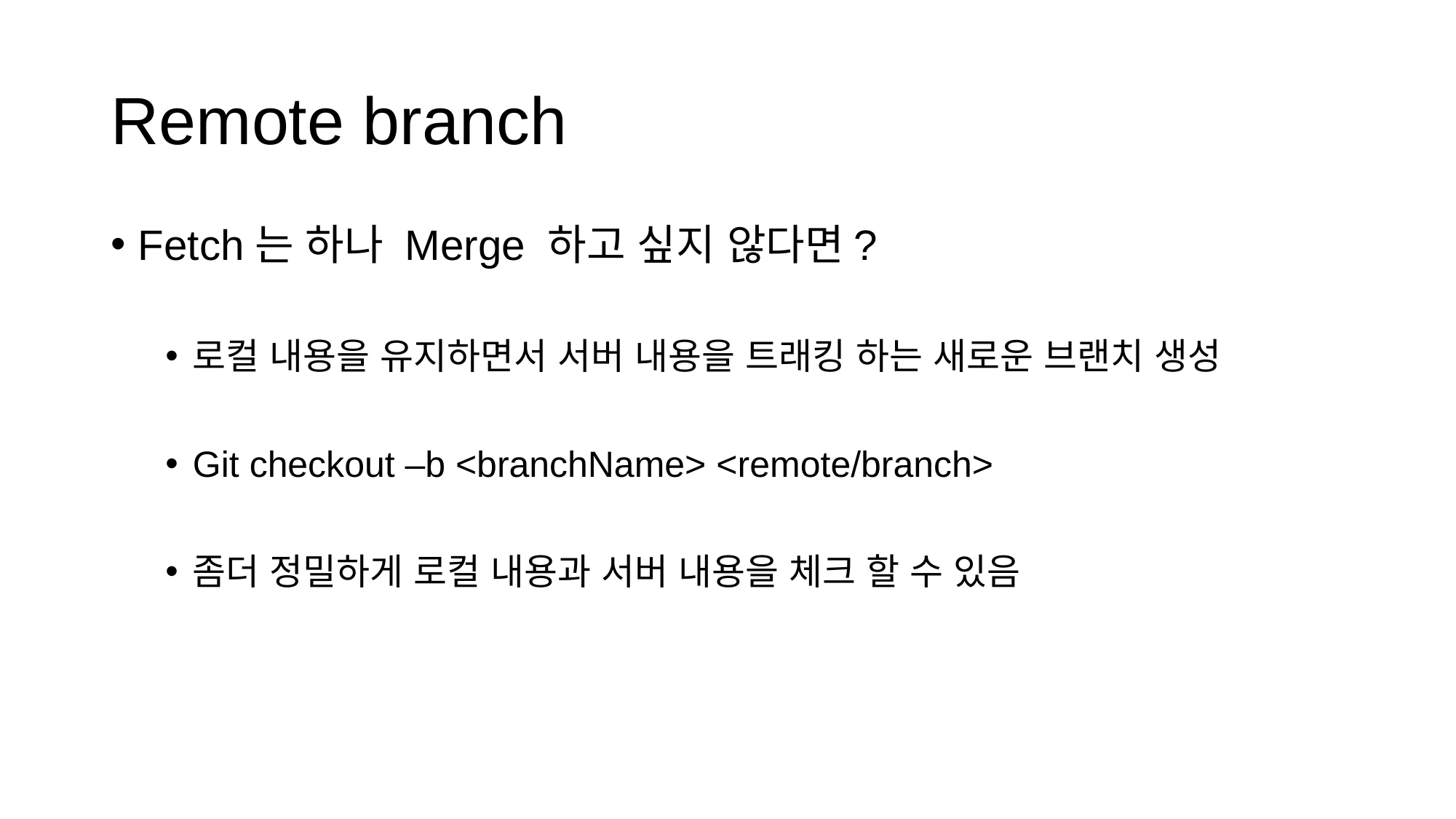

# Remote branch
Fetch는 하나 Merge 하고 싶지 않다면?

로컬 내용을 유지하면서 서버 내용을 트래킹 하는 새로운 브랜치 생성

Git checkout –b <branchName> <remote/branch>

좀더 정밀하게 로컬 내용과 서버 내용을 체크 할 수 있음